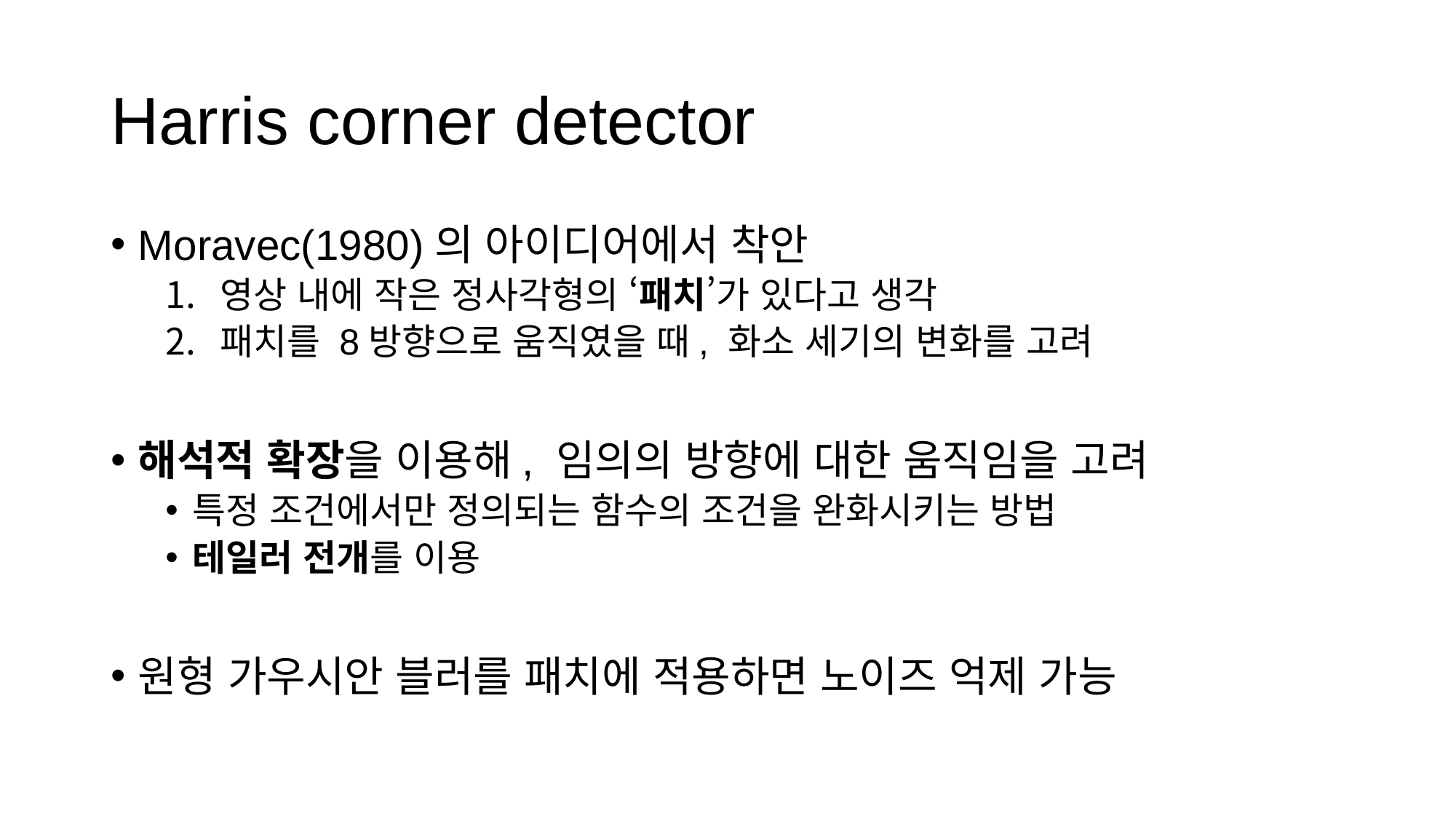

# Harris corner detector
Moravec(1980)의 아이디어에서 착안
영상 내에 작은 정사각형의 ‘패치’가 있다고 생각
패치를 8방향으로 움직였을 때, 화소 세기의 변화를 고려

해석적 확장을 이용해, 임의의 방향에 대한 움직임을 고려
특정 조건에서만 정의되는 함수의 조건을 완화시키는 방법
테일러 전개를 이용

원형 가우시안 블러를 패치에 적용하면 노이즈 억제 가능